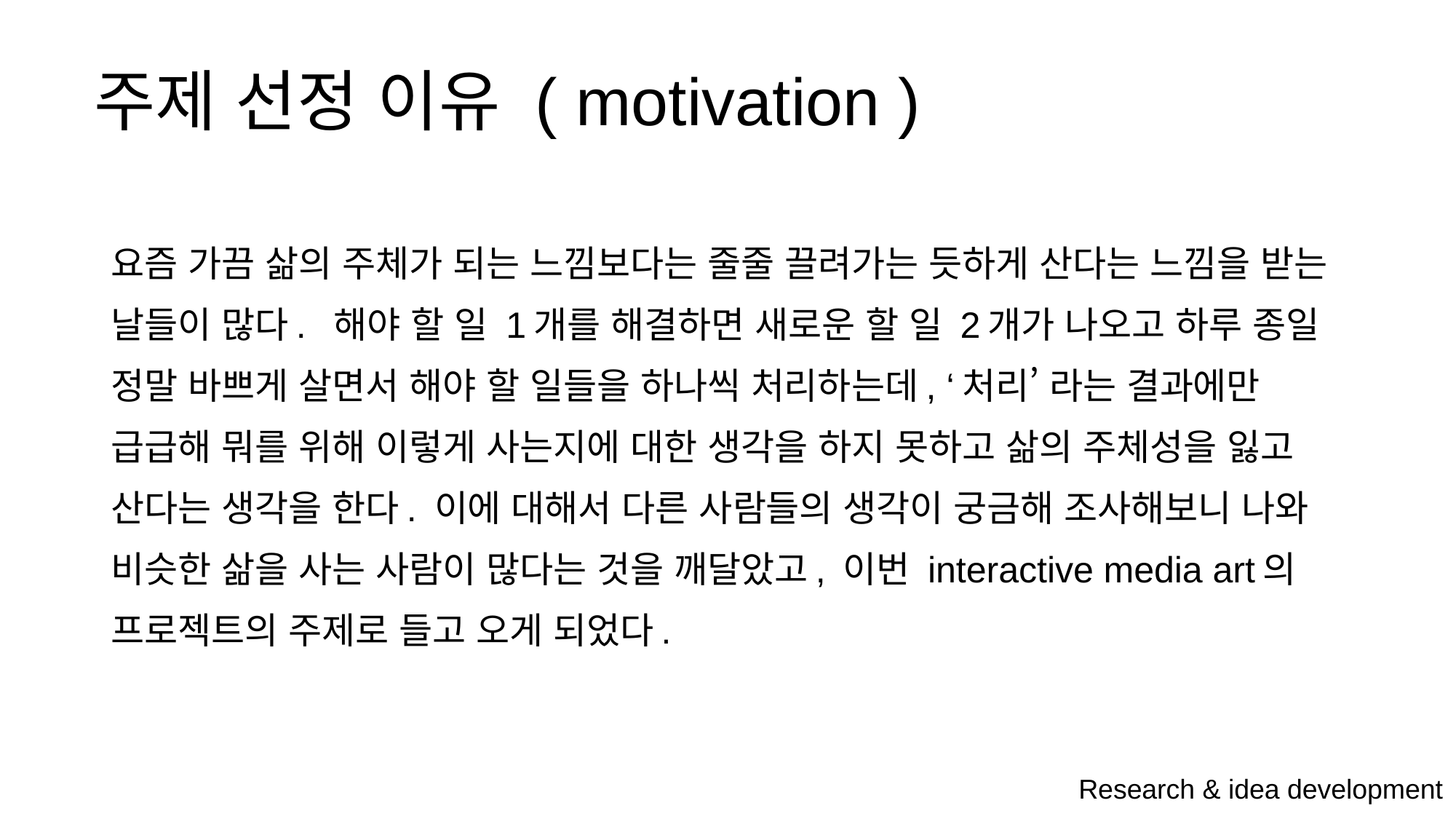

# 주제 선정 이유 ( motivation )

요즘 가끔 삶의 주체가 되는 느낌보다는 줄줄 끌려가는 듯하게 산다는 느낌을 받는 날들이 많다.  해야 할 일 1개를 해결하면 새로운 할 일 2개가 나오고 하루 종일 정말 바쁘게 살면서 해야 할 일들을 하나씩 처리하는데, ‘처리’ 라는 결과에만 급급해 뭐를 위해 이렇게 사는지에 대한 생각을 하지 못하고 삶의 주체성을 잃고 산다는 생각을 한다. 이에 대해서 다른 사람들의 생각이 궁금해 조사해보니 나와 비슷한 삶을 사는 사람이 많다는 것을 깨달았고, 이번 interactive media art의 프로젝트의 주제로 들고 오게 되었다.

Research & idea development